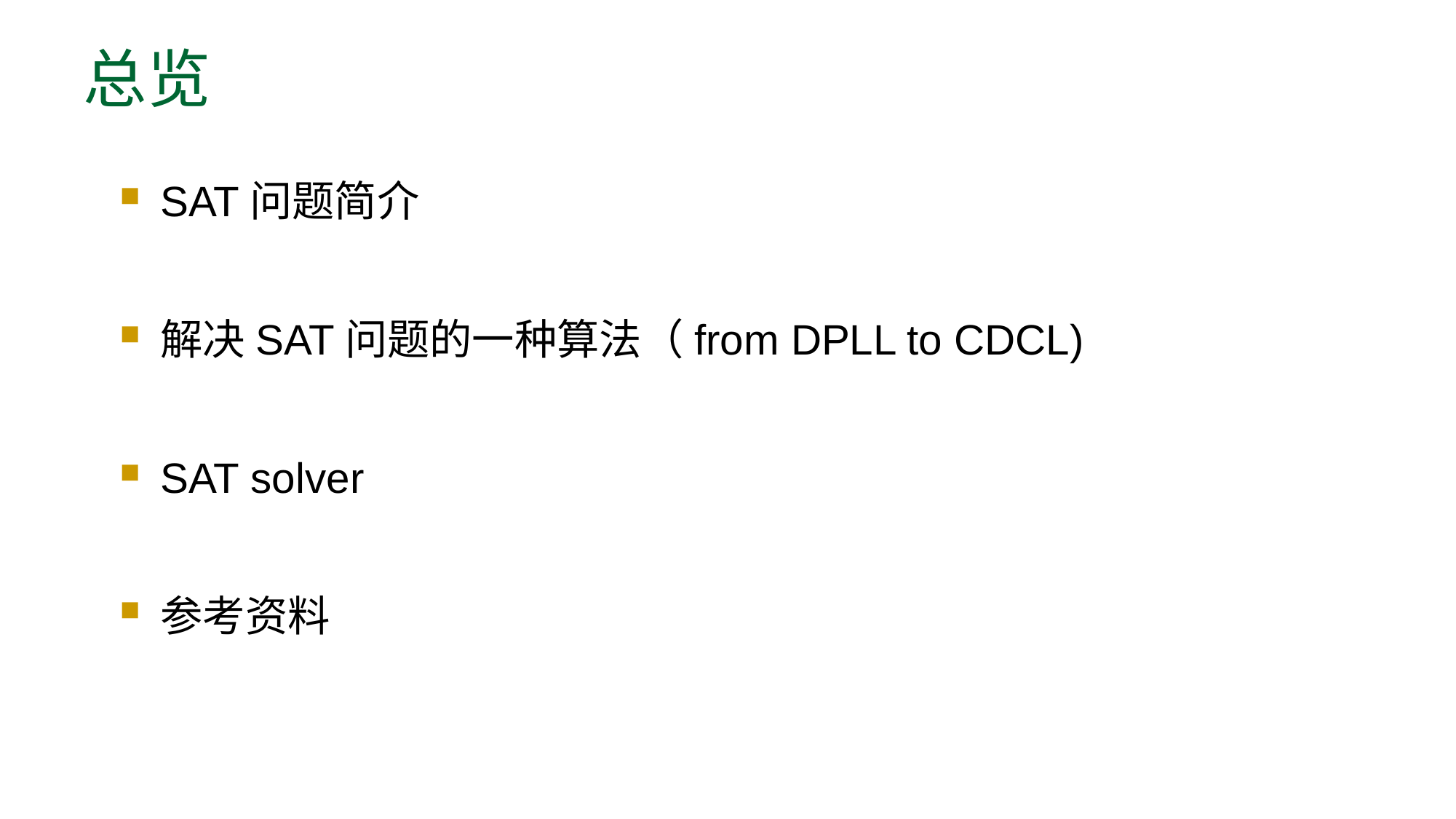

# 总览
SAT问题简介

解决SAT问题的一种算法（from DPLL to CDCL)

SAT solver

参考资料